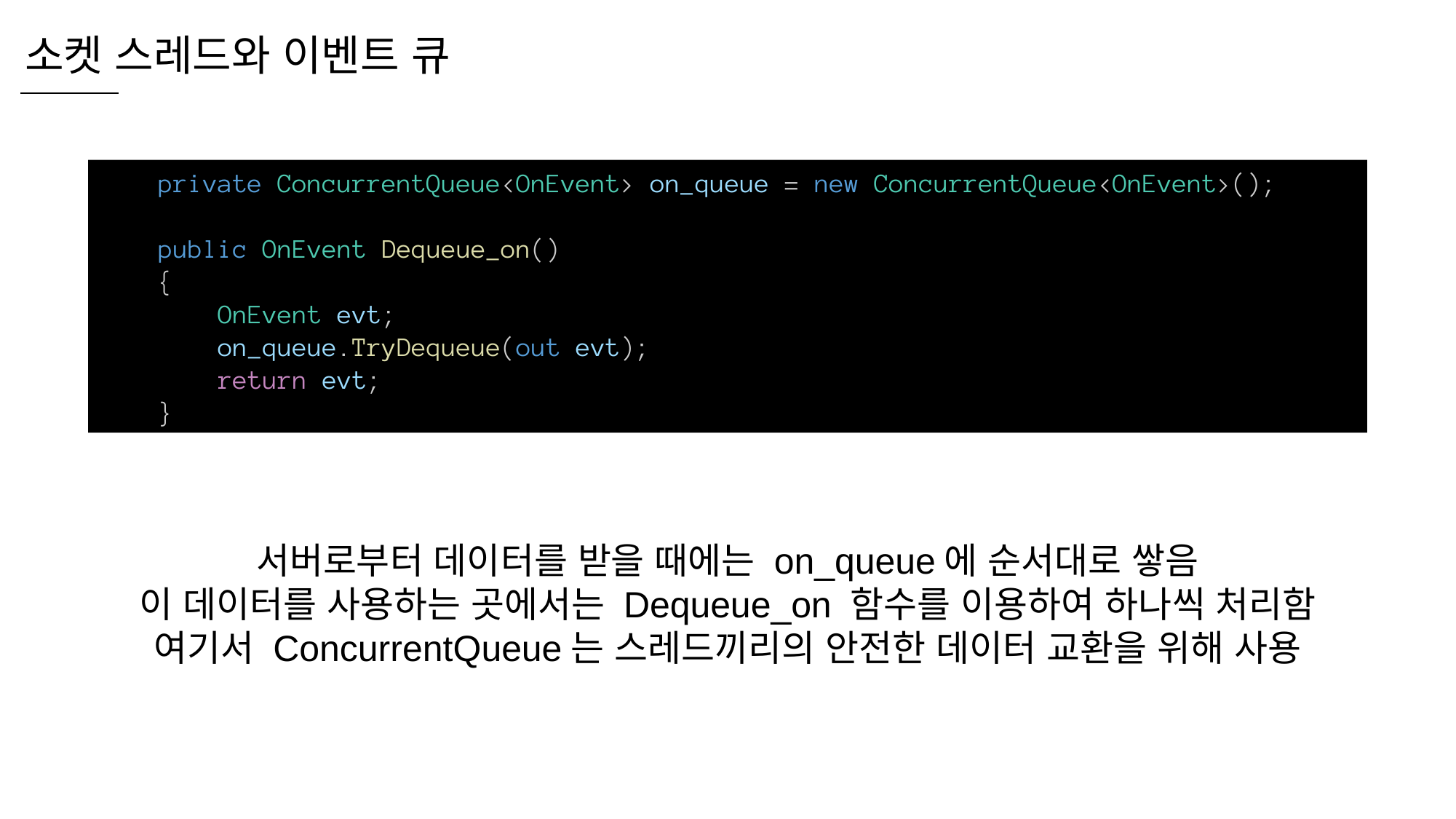

소켓 스레드와 이벤트 큐
    private ConcurrentQueue<OnEvent> on_queue = new ConcurrentQueue<OnEvent>();
    public OnEvent Dequeue_on()
    {
        OnEvent evt;
        on_queue.TryDequeue(out evt);
        return evt;
    }
서버로부터 데이터를 받을 때에는 on_queue에 순서대로 쌓음
이 데이터를 사용하는 곳에서는 Dequeue_on 함수를 이용하여 하나씩 처리함
여기서 ConcurrentQueue는 스레드끼리의 안전한 데이터 교환을 위해 사용